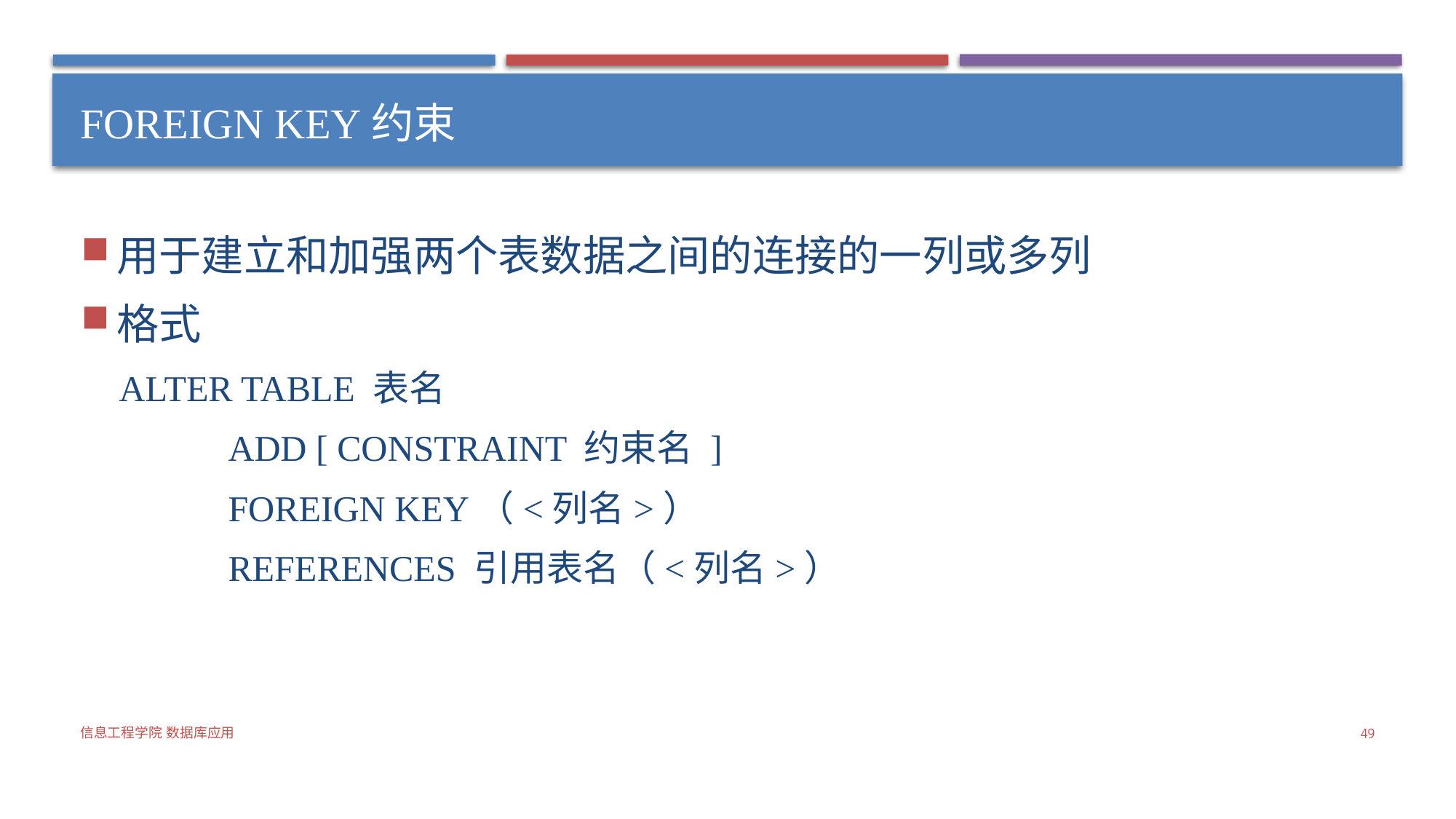

# FOREIGN KEY约束
用于建立和加强两个表数据之间的连接的一列或多列
格式
ALTER TABLE 表名
	ADD [ CONSTRAINT 约束名 ]
	FOREIGN KEY（<列名>）
	REFERENCES 引用表名（<列名>）

信息工程学院 数据库应用
49